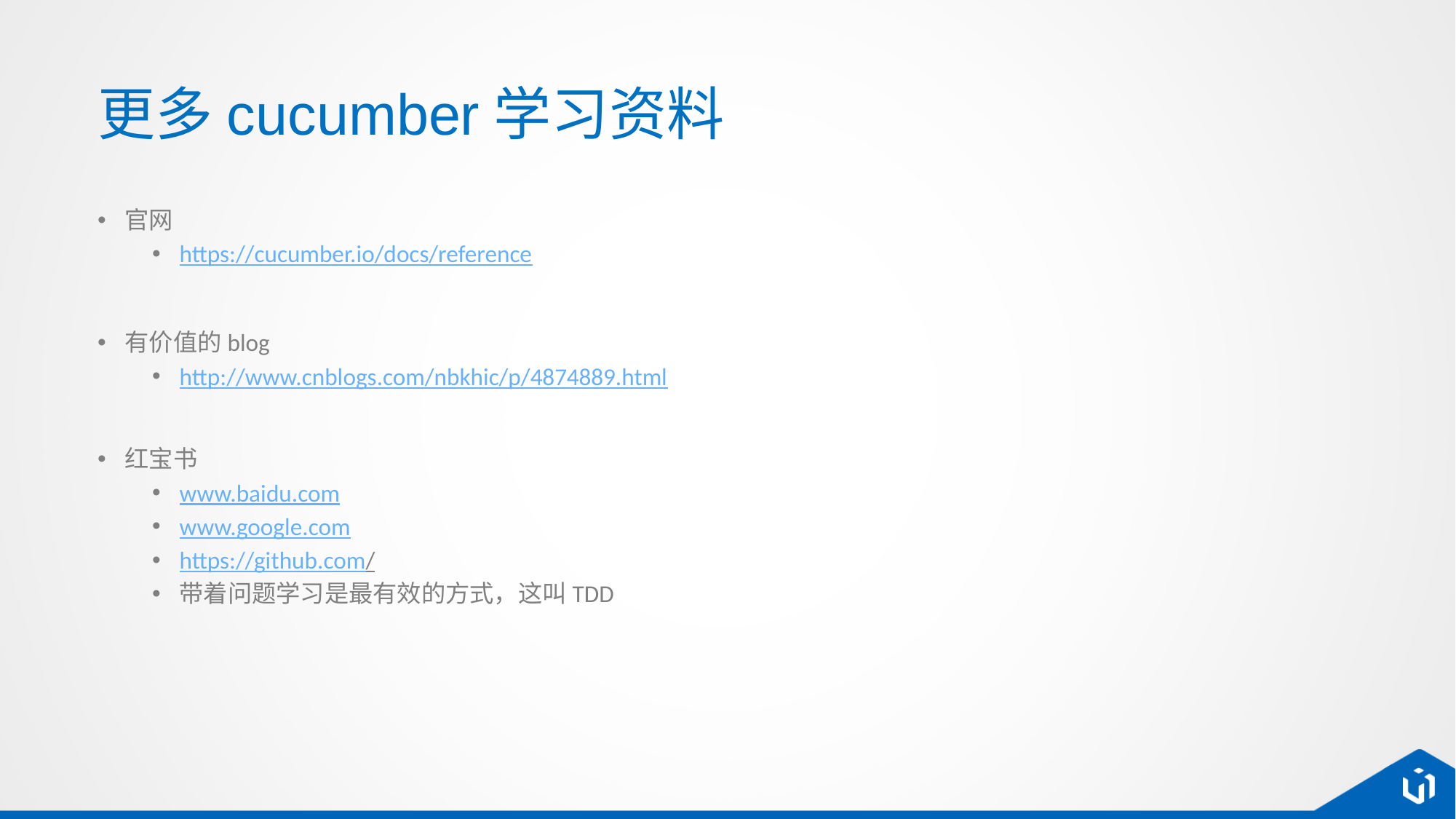

# 更多cucumber学习资料
官网
https://cucumber.io/docs/reference

有价值的blog
http://www.cnblogs.com/nbkhic/p/4874889.html

红宝书
www.baidu.com
www.google.com
https://github.com/
带着问题学习是最有效的方式，这叫TDD